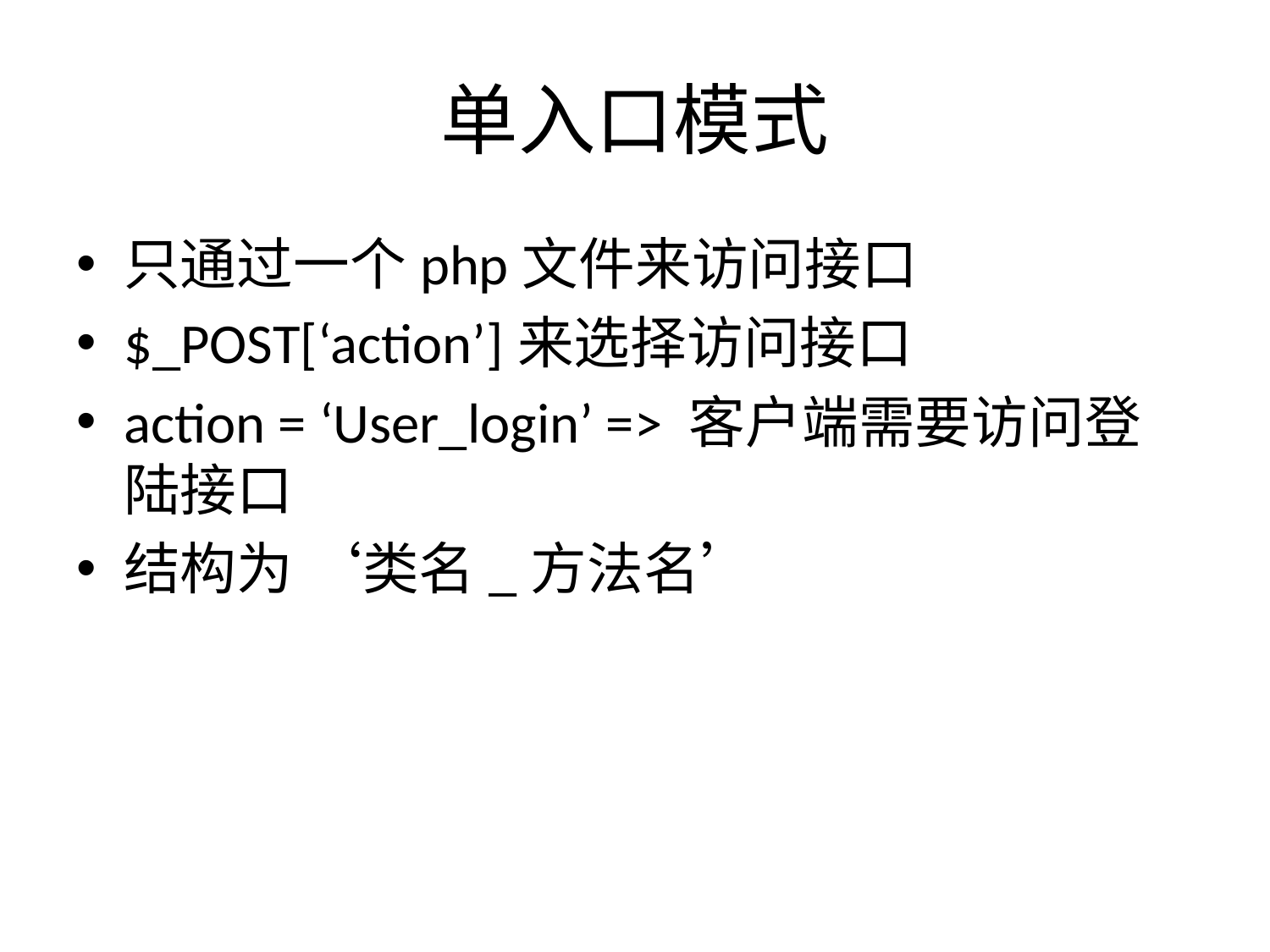

# 单入口模式
只通过一个php文件来访问接口
$_POST[‘action’]来选择访问接口
action = ‘User_login’ => 客户端需要访问登陆接口
结构为 ‘类名_方法名’